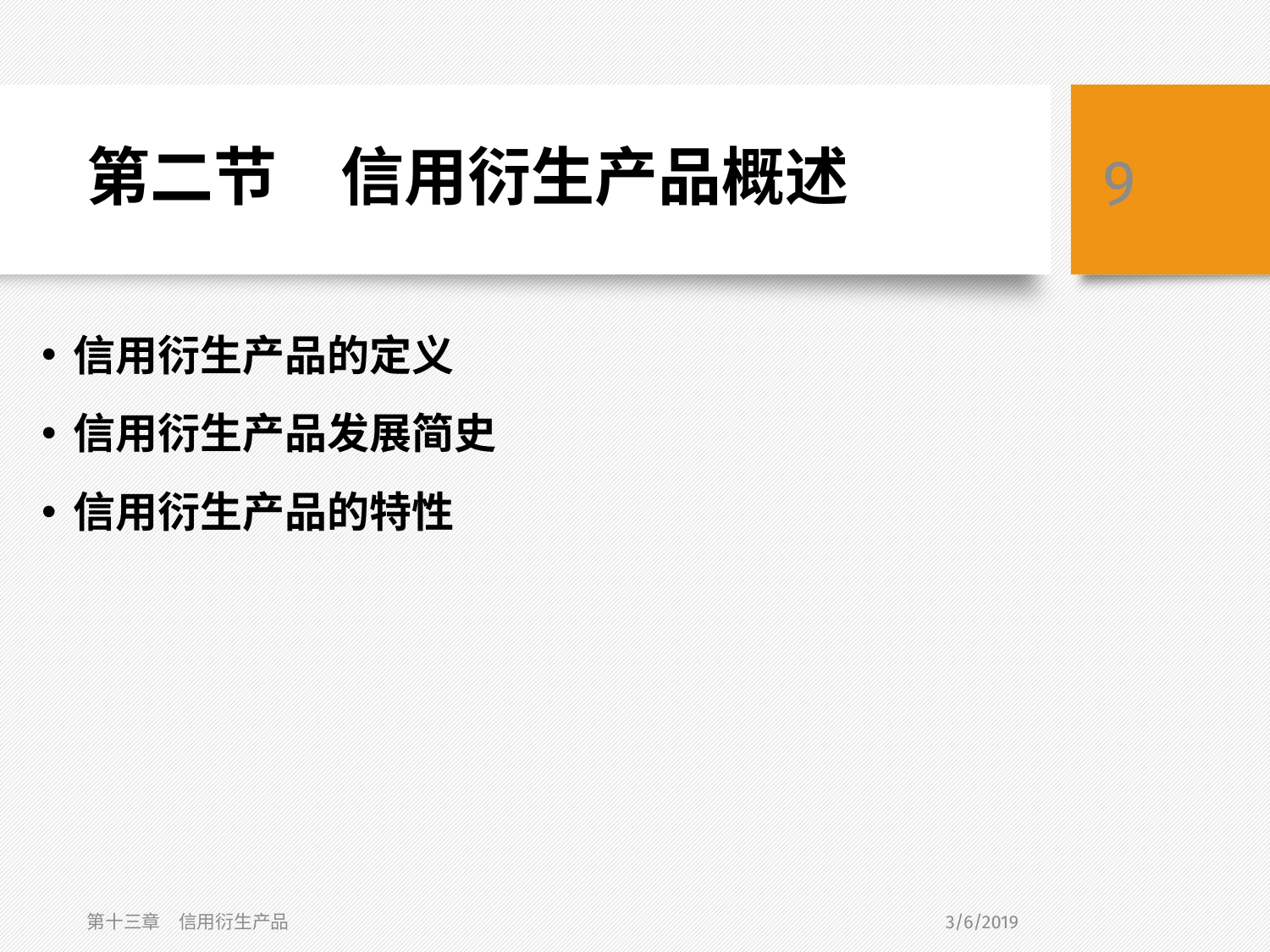

# 第二节　信用衍生产品概述
9
信用衍生产品的定义
信用衍生产品发展简史
信用衍生产品的特性

3/6/2019
第十三章　信用衍生产品